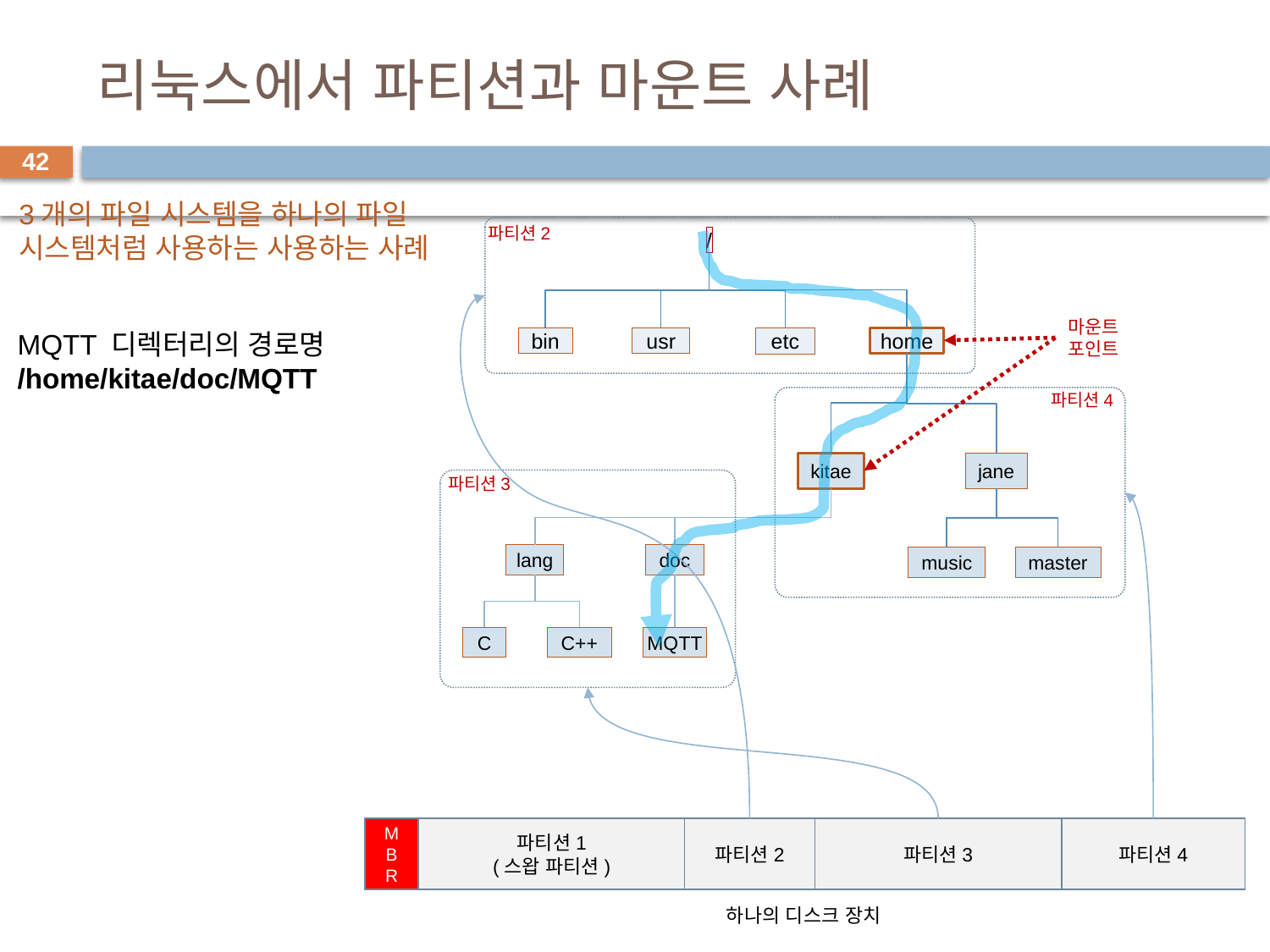

# 리눅스에서 파티션과 마운트 사례
42
3개의 파일 시스템을 하나의 파일 시스템처럼 사용하는 사용하는 사례
파티션2

/
마운트
포인트
bin
usr
etc
home
파티션4

kitae
jane
파티션3

lang
doc
music
master
C
C++
MQTT

M
B
R
파티션1
(스왑 파티션)
파티션2
파티션3
파티션4
하나의 디스크 장치

MQTT 디렉터리의 경로명
/home/kitae/doc/MQTT